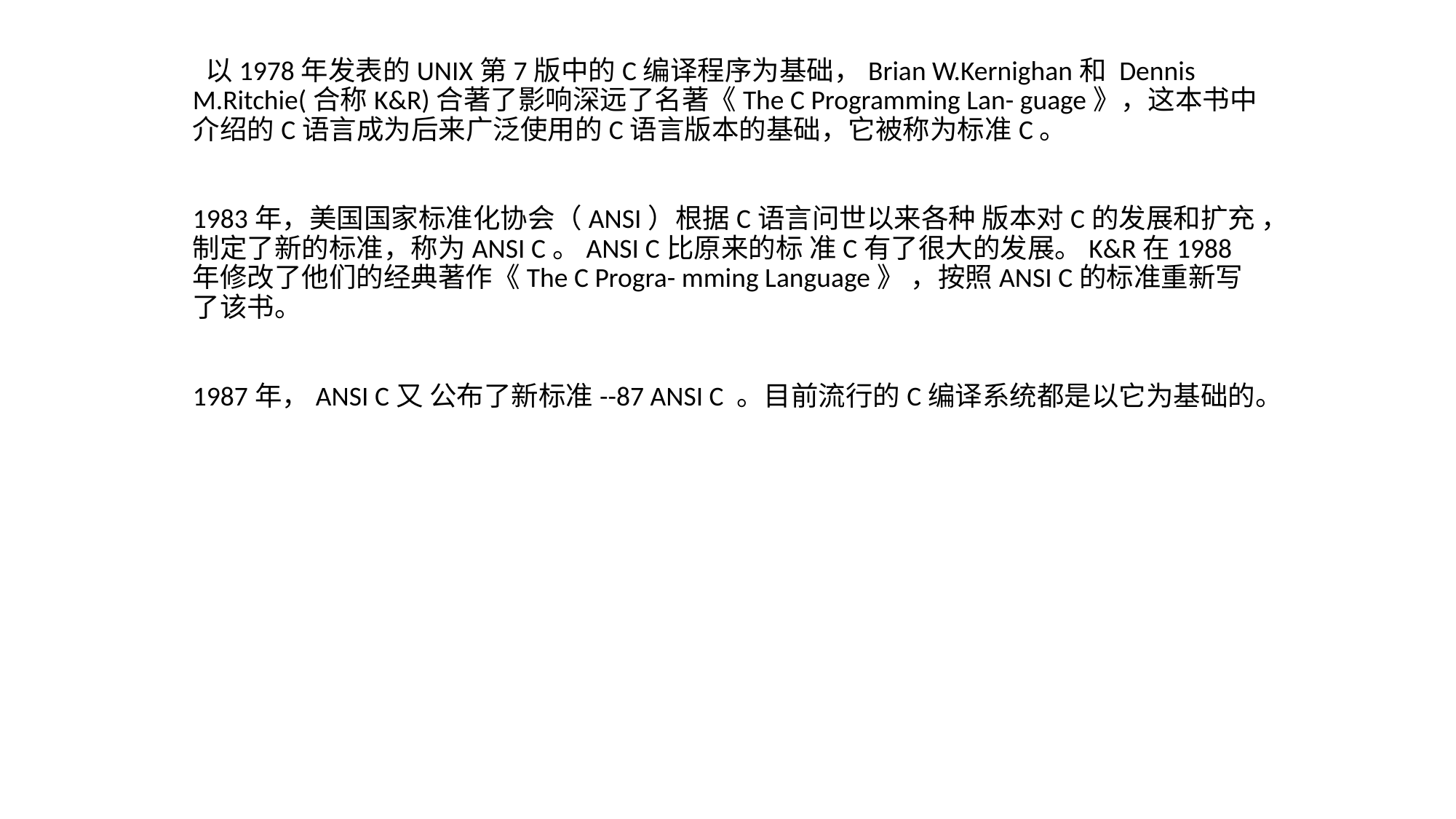

以1978年发表的UNIX第7版中的C编译程序为基础，Brian W.Kernighan和 Dennis M.Ritchie(合称K&R)合著了影响深远了名著《The C Programming Lan- guage》，这本书中介绍的C语言成为后来广泛使用的C语言版本的基础，它被称为标准C。

1983年，美国国家标准化协会（ANSI）根据C语言问世以来各种 版本对C的发展和扩充 ，制定了新的标准，称为ANSI C。ANSI C比原来的标 准C有了很大的发展。K&R在1988年修改了他们的经典著作《The C Progra- mming Language》 ，按照ANSI C的标准重新写了该书。

1987年，ANSI C又 公布了新标准--87 ANSI C 。目前流行的C编译系统都是以它为基础的。